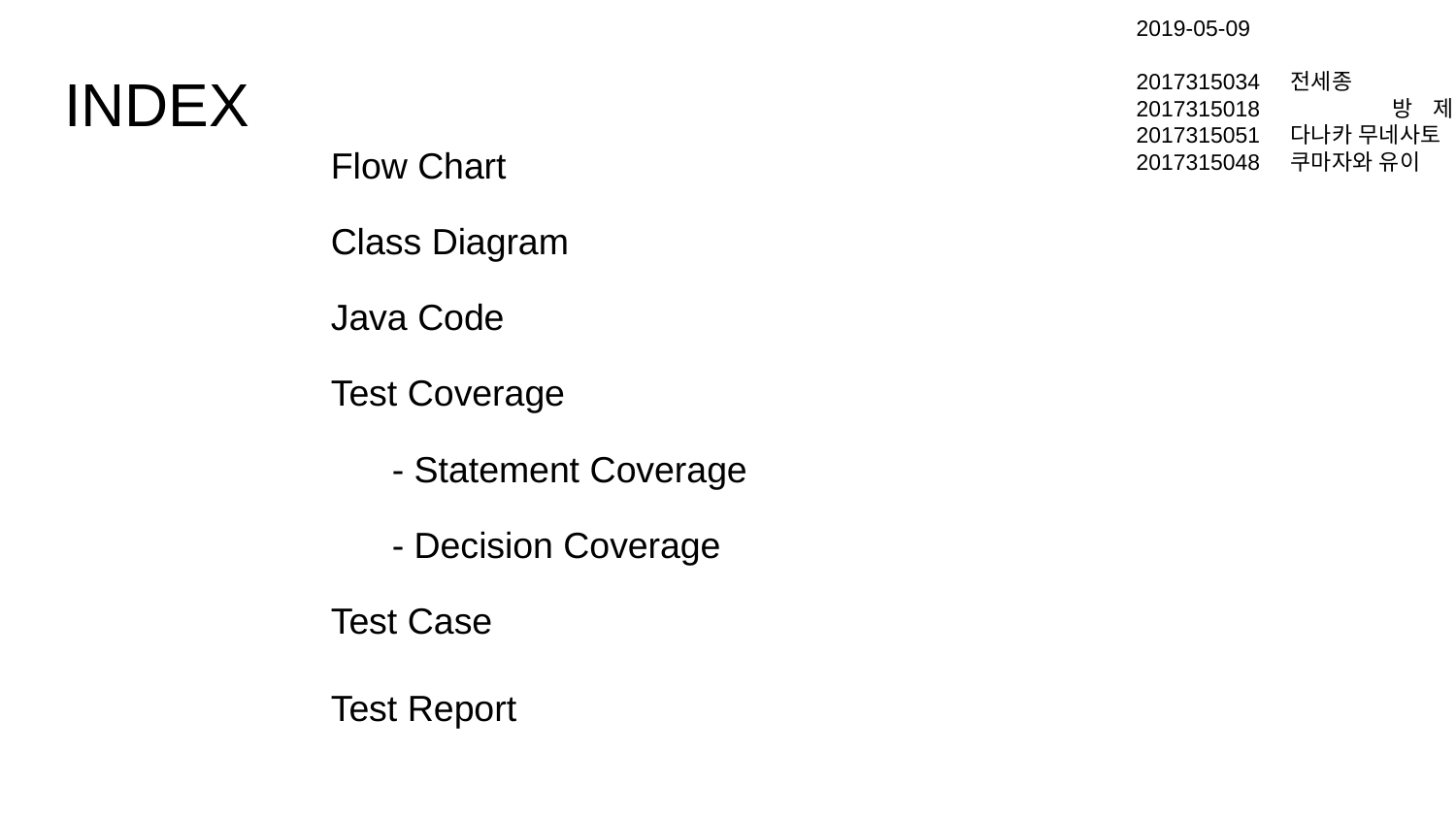

2019-05-09

2017315034    전세종
2017315018    방제호
2017315051    다나카 무네사토
2017315048    쿠마자와 유이
# INDEX
Flow Chart
Class Diagram
Java Code
Test Coverage
      - Statement Coverage
      - Decision Coverage
Test Case

Test Report